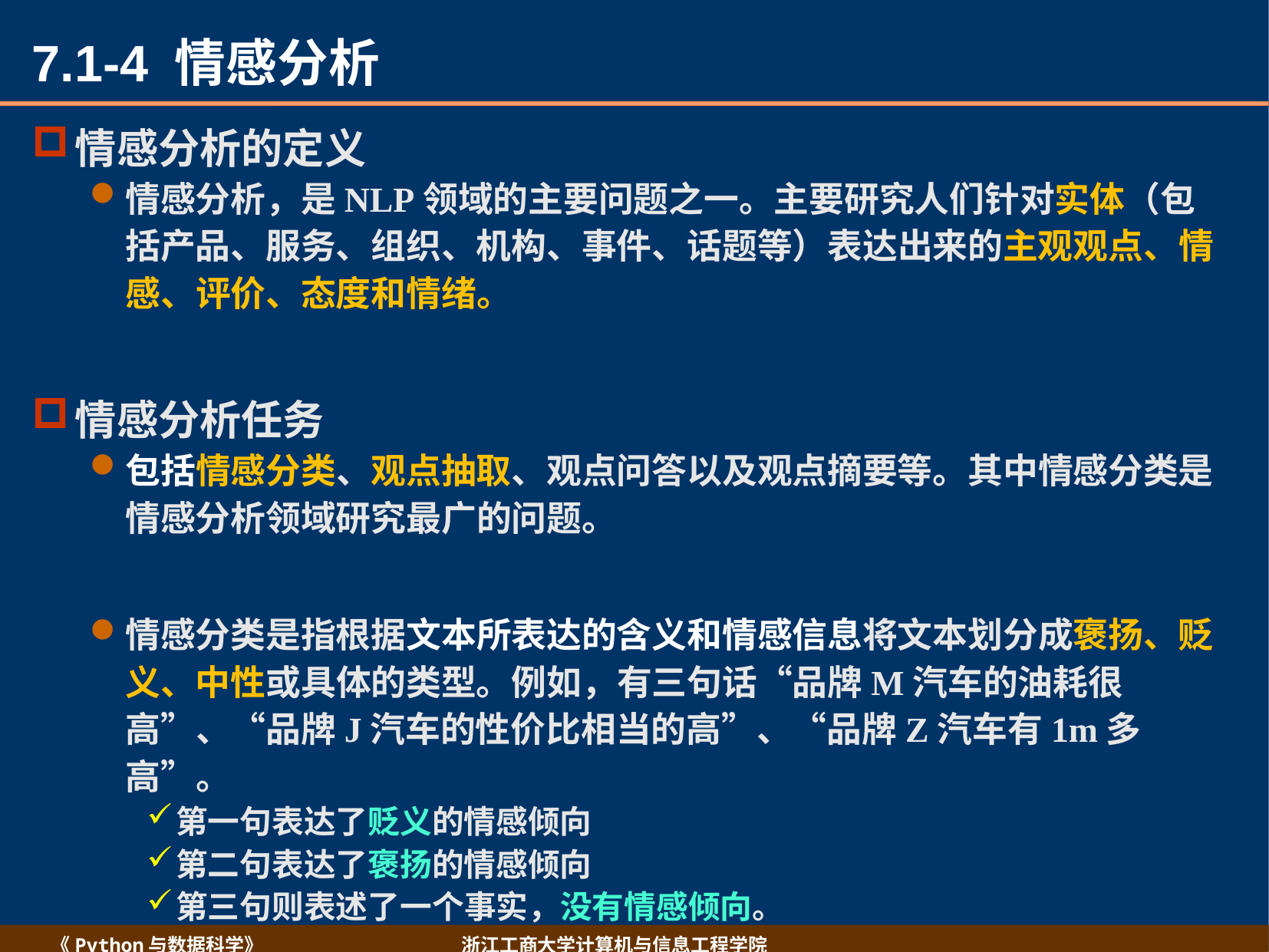

# 7.1-4 情感分析
情感分析的定义
情感分析，是NLP领域的主要问题之一。主要研究人们针对实体（包括产品、服务、组织、机构、事件、话题等）表达出来的主观观点、情感、评价、态度和情绪。

情感分析任务
包括情感分类、观点抽取、观点问答以及观点摘要等。其中情感分类是情感分析领域研究最广的问题。

情感分类是指根据文本所表达的含义和情感信息将文本划分成褒扬、贬义、中性或具体的类型。例如，有三句话“品牌M汽车的油耗很高”、“品牌J汽车的性价比相当的高”、“品牌Z汽车有1m多高”。
第一句表达了贬义的情感倾向
第二句表达了褒扬的情感倾向
第三句则表述了一个事实，没有情感倾向。